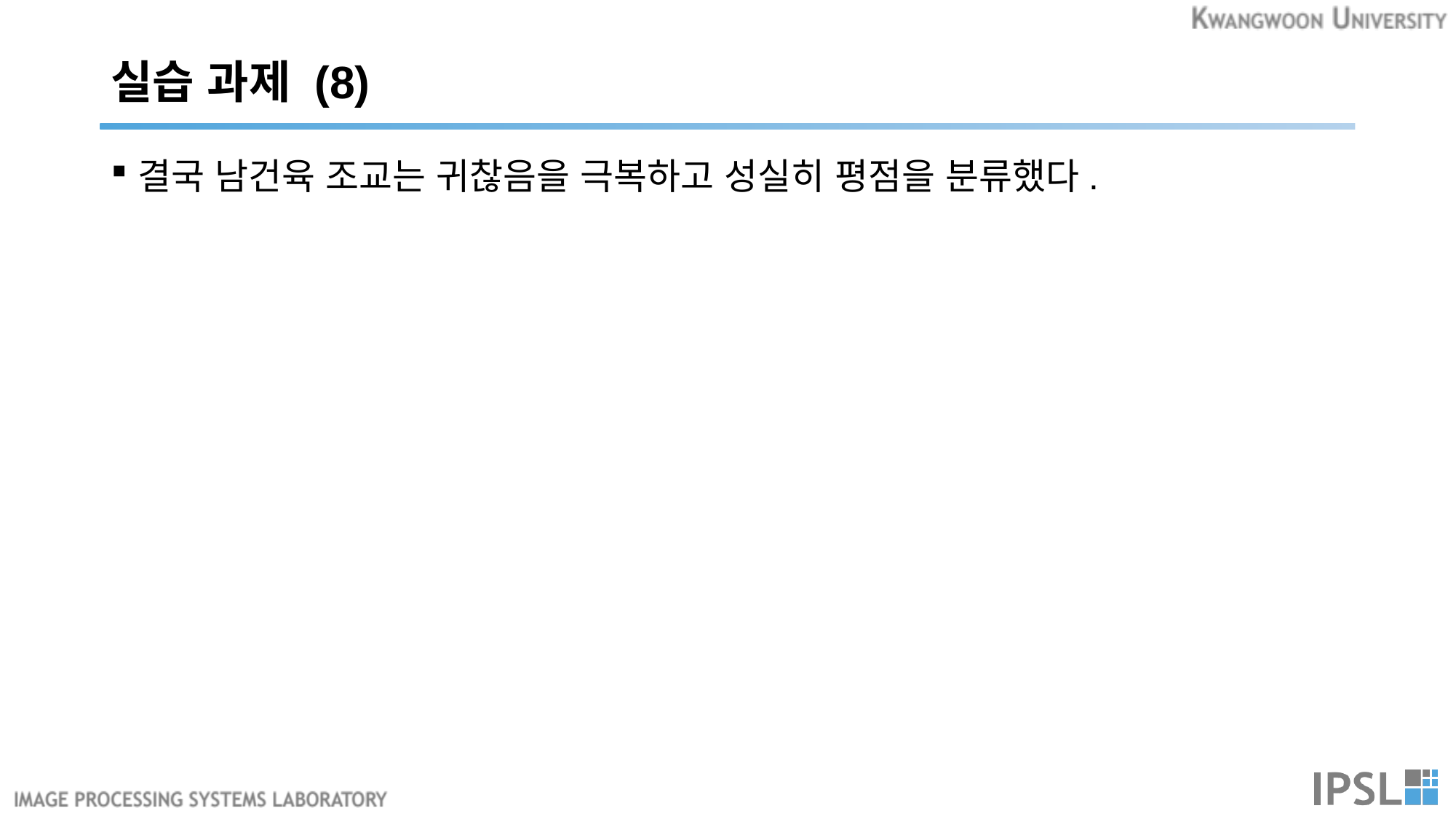

# 실습 과제 (8)
결국 남건육 조교는 귀찮음을 극복하고 성실히 평점을 분류했다.